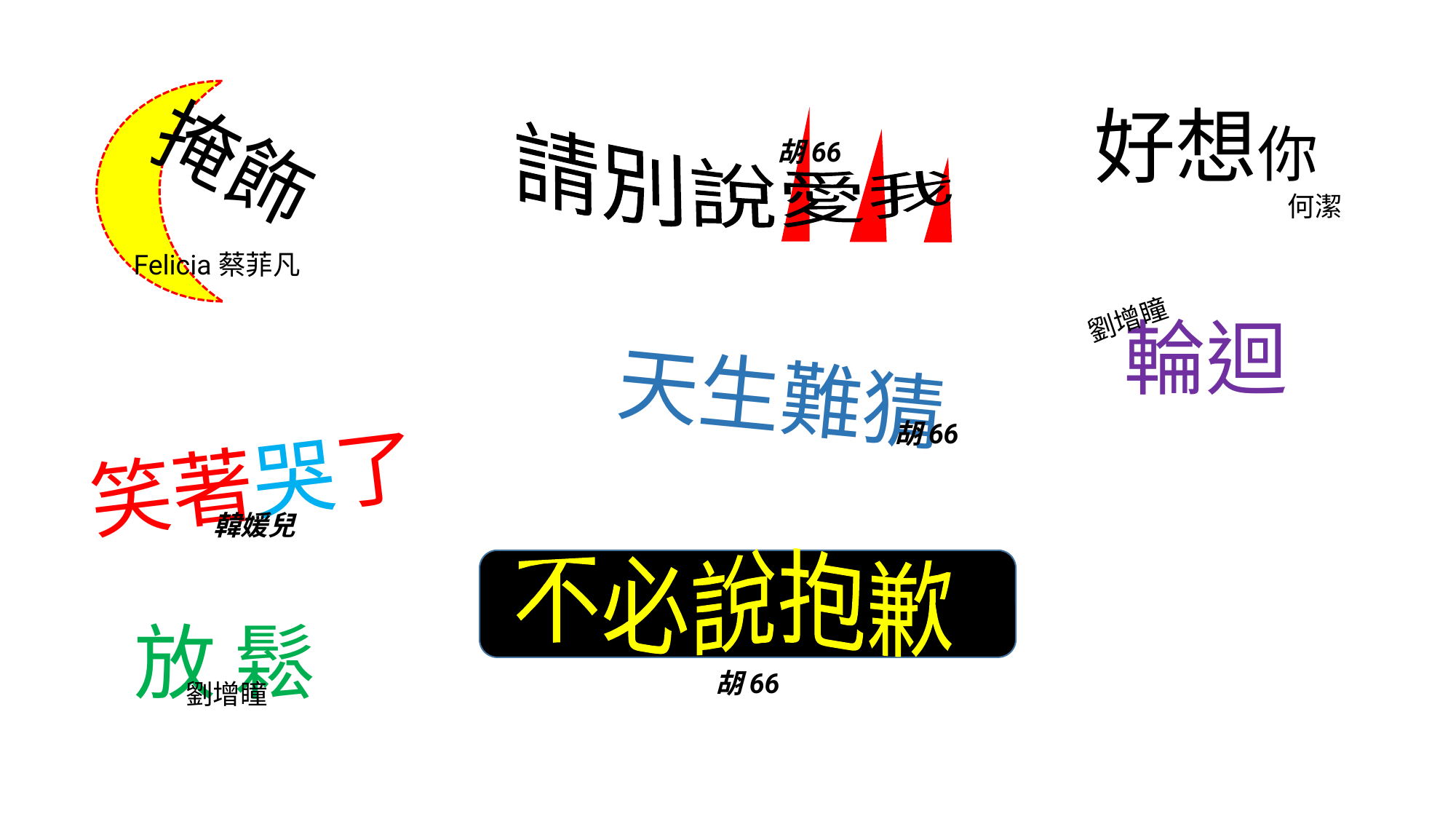

好想你

掩飾
請別說愛我
胡66

何潔
Felicia蔡菲凡
劉增瞳
輪迴
天生難猜
胡66
笑著哭了
韓媛兒
不必說抱歉

放 鬆
胡66
劉增瞳